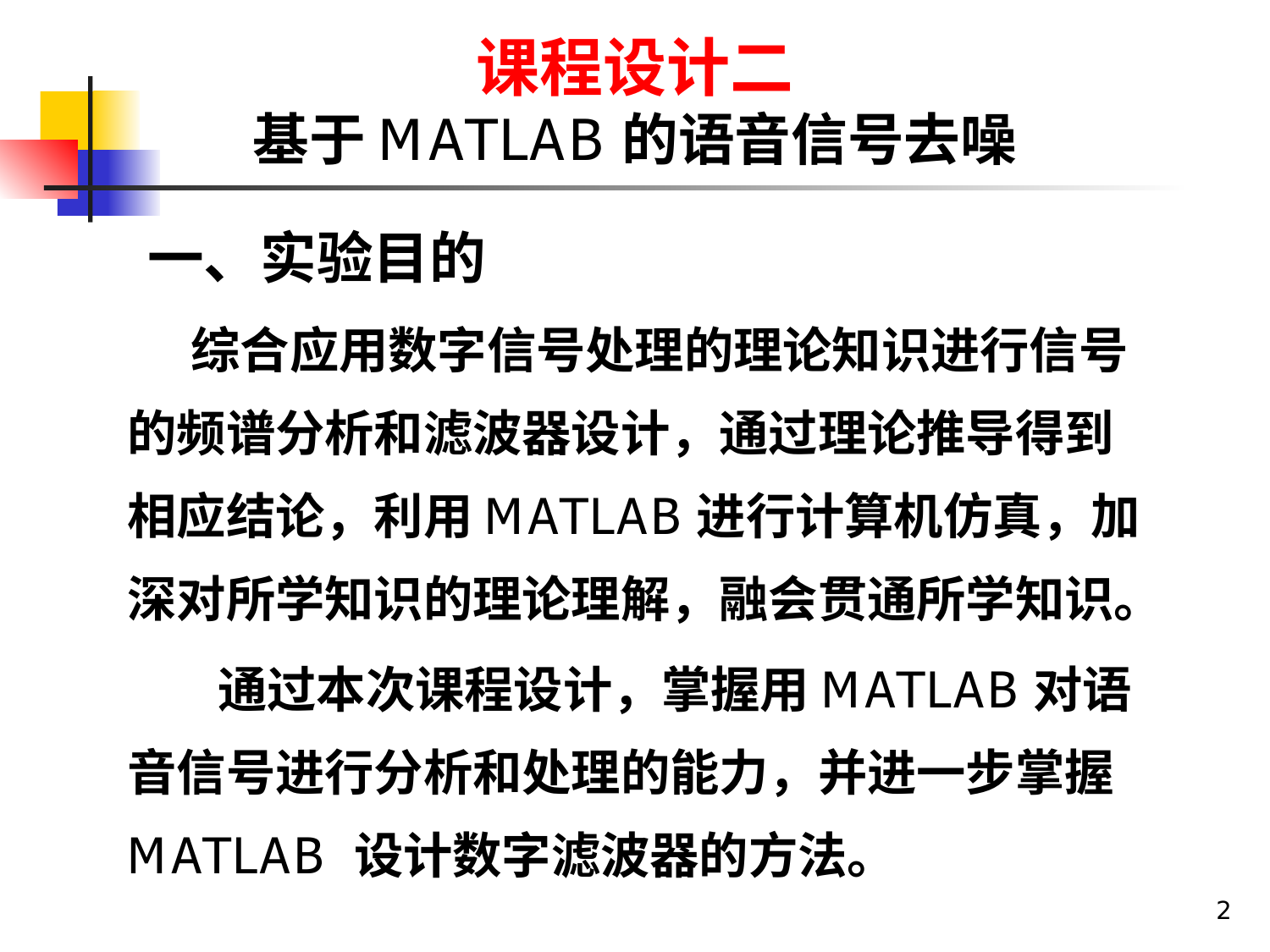

课程设计二
基于MATLAB的语音信号去噪
一、实验目的
综合应用数字信号处理的理论知识进行信号的频谱分析和滤波器设计，通过理论推导得到相应结论，利用MATLAB进行计算机仿真，加深对所学知识的理论理解，融会贯通所学知识。
       通过本次课程设计，掌握用MATLAB对语音信号进行分析和处理的能力，并进一步掌握MATLAB 设计数字滤波器的方法。
2
2